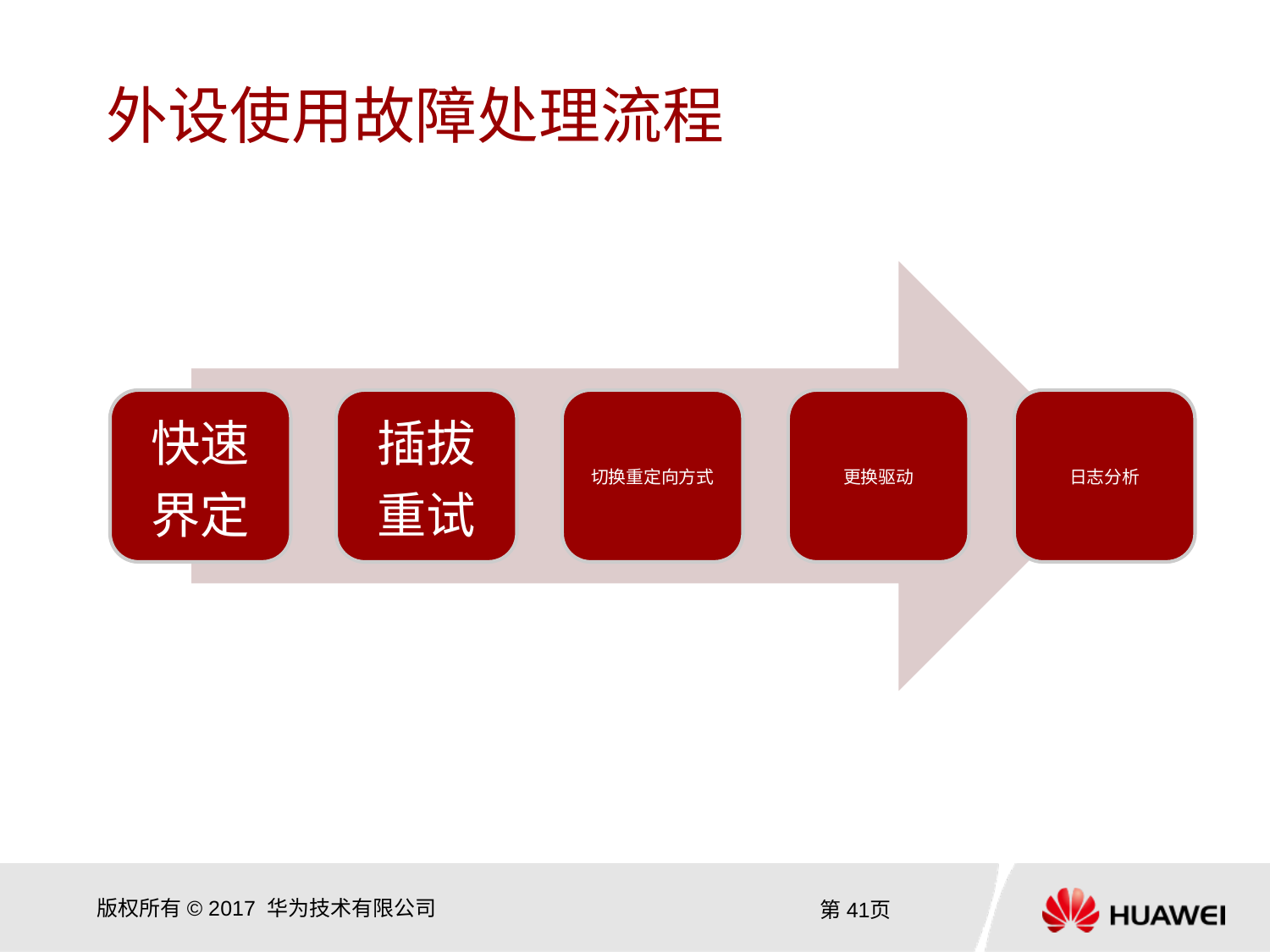

# 外设使用故障处理流程
快速 界定
切换重定向方式
更换驱动
日志分析
插拔 重试